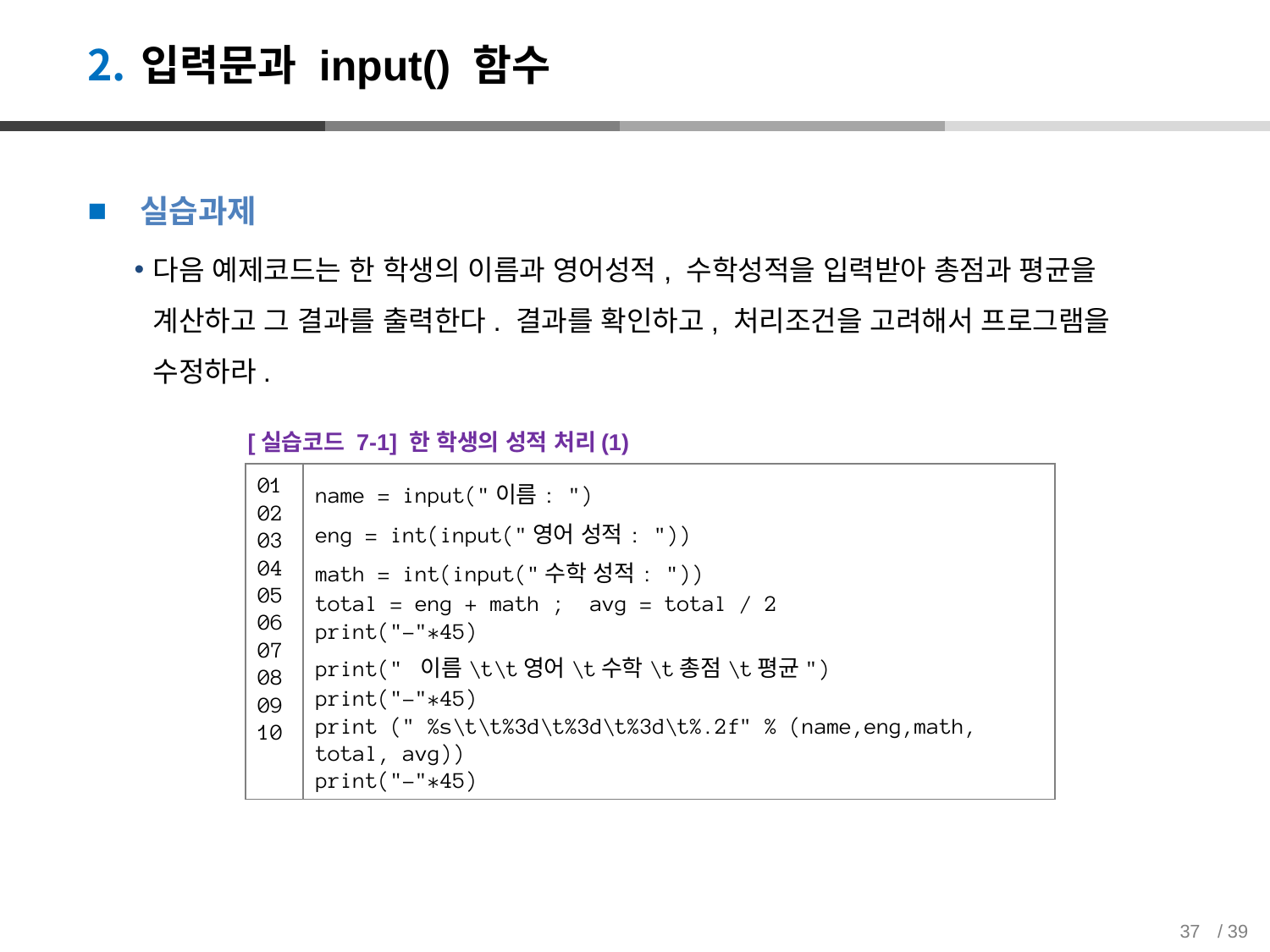

# 입력문과 input() 함수
 실습과제
다음 예제코드는 한 학생의 이름과 영어성적, 수학성적을 입력받아 총점과 평균을 계산하고 그 결과를 출력한다. 결과를 확인하고, 처리조건을 고려해서 프로그램을 수정하라.

[실습코드 7-1] 한 학생의 성적 처리(1)
| 01 02 03 04 05 06 07 08 09 10 | name = input("이름: ") eng = int(input("영어 성적: ")) math = int(input("수학 성적: ")) total = eng + math ; avg = total / 2 print("-"\*45) print(" 이름\t\t영어\t수학\t총점\t평균") print("-"\*45) print (" %s\t\t%3d\t%3d\t%3d\t%.2f" % (name,eng,math, total, avg)) print("-"\*45) |
| --- | --- |